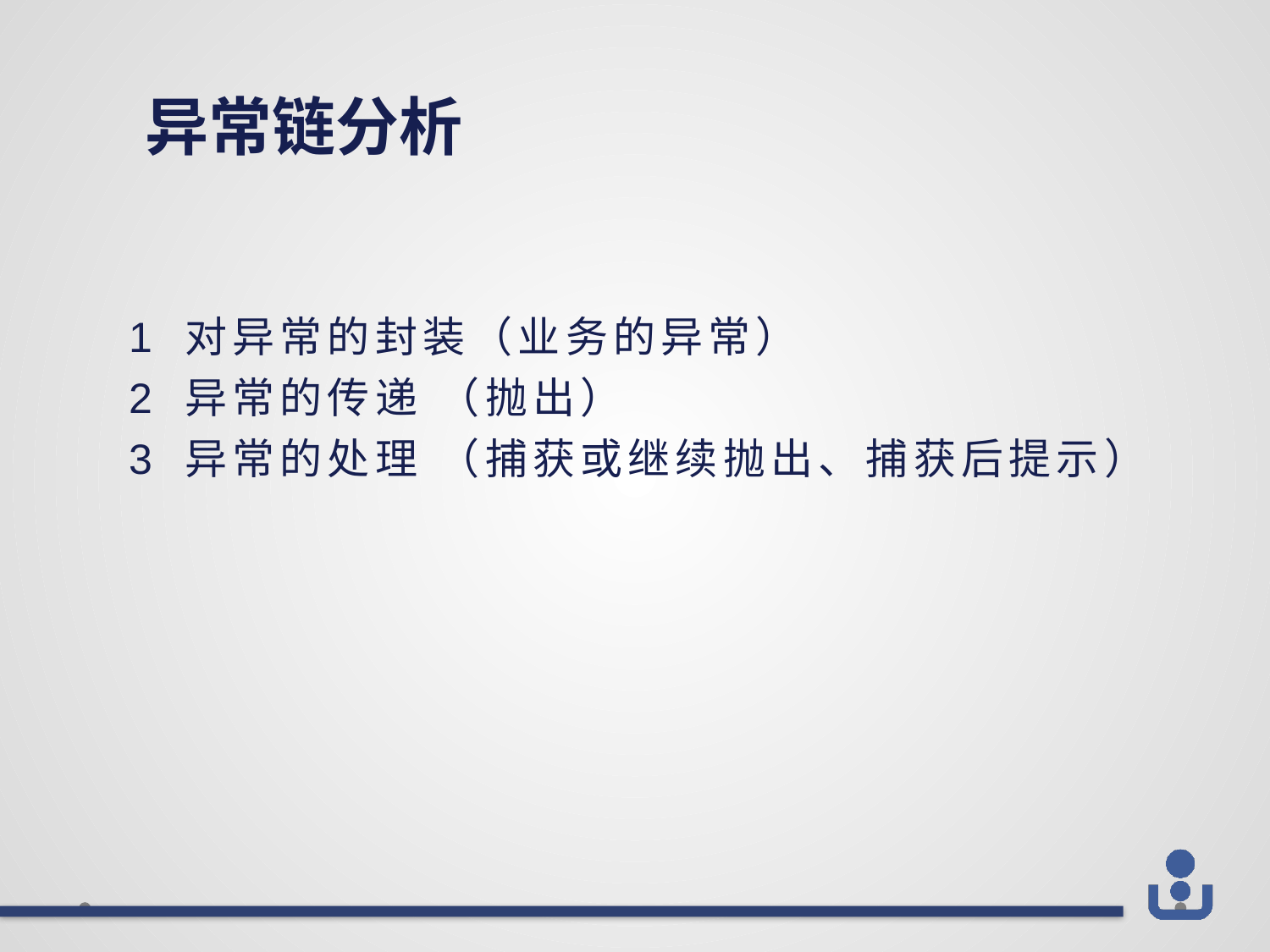

异常链分析
1 对异常的封装（业务的异常）
2 异常的传递 （抛出）
3 异常的处理 （捕获或继续抛出、捕获后提示）